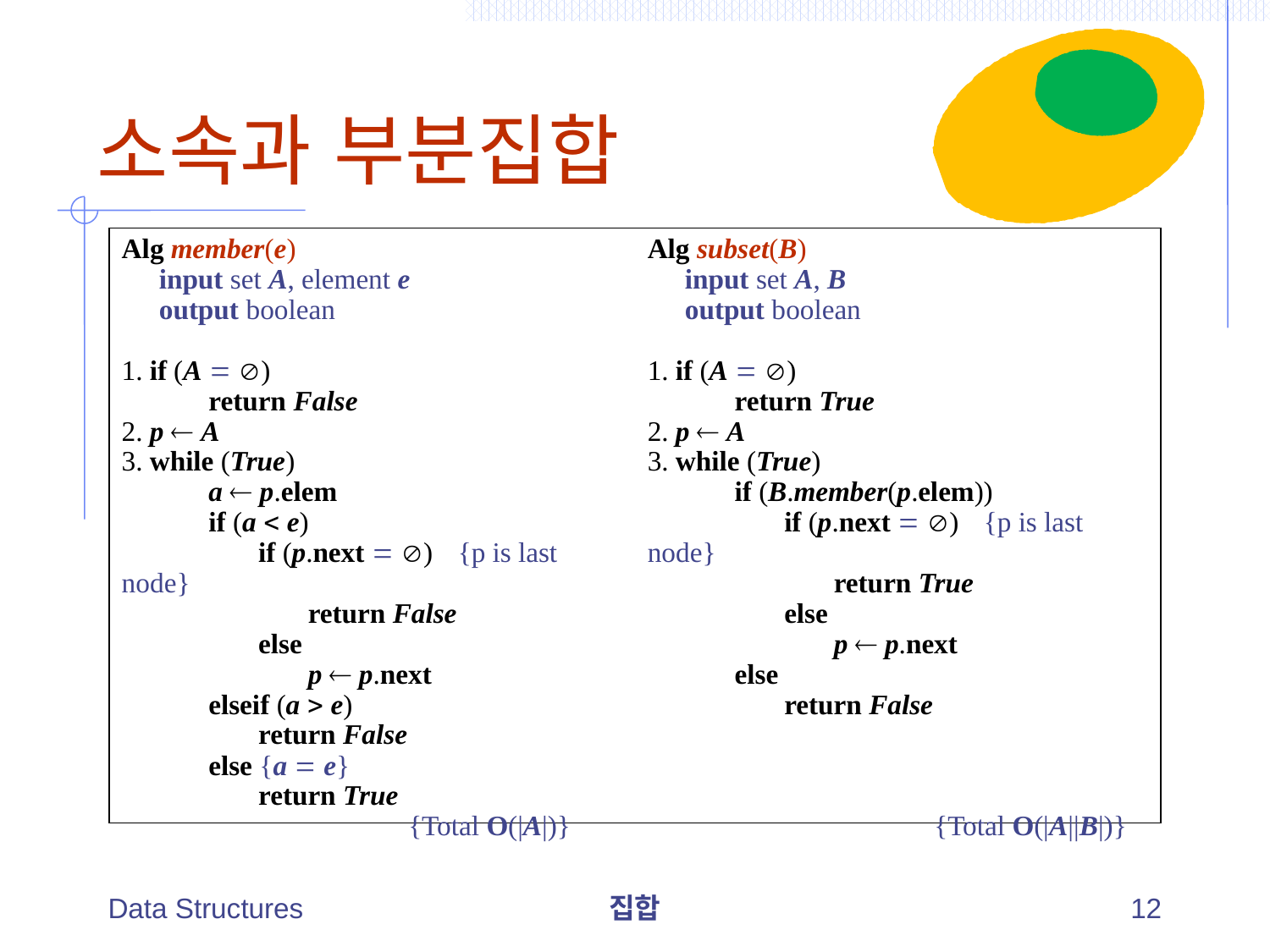

# 소속과 부분집합

Alg member(e)
	input set A, element e
	output boolean

1. if (A = ∅)
		return False
2. p ← A
3. while (True)
		a ← p.elem
		if (a < e)
			if (p.next = ∅)	{p is last node}
				return False
			else
				p ← p.next
		elseif (a > e)
			return False
		else {a = e}
			return True
						{Total O(|A|)}
Alg subset(B)
	input set A, B
	output boolean

1. if (A = ∅)
		return True
2. p ← A
3. while (True)
		if (B.member(p.elem))
			if (p.next = ∅)	{p is last node}
				return True
			else
				p ← p.next
		else
			return False

						{Total O(|A||B|)}
Data Structures
집합
12